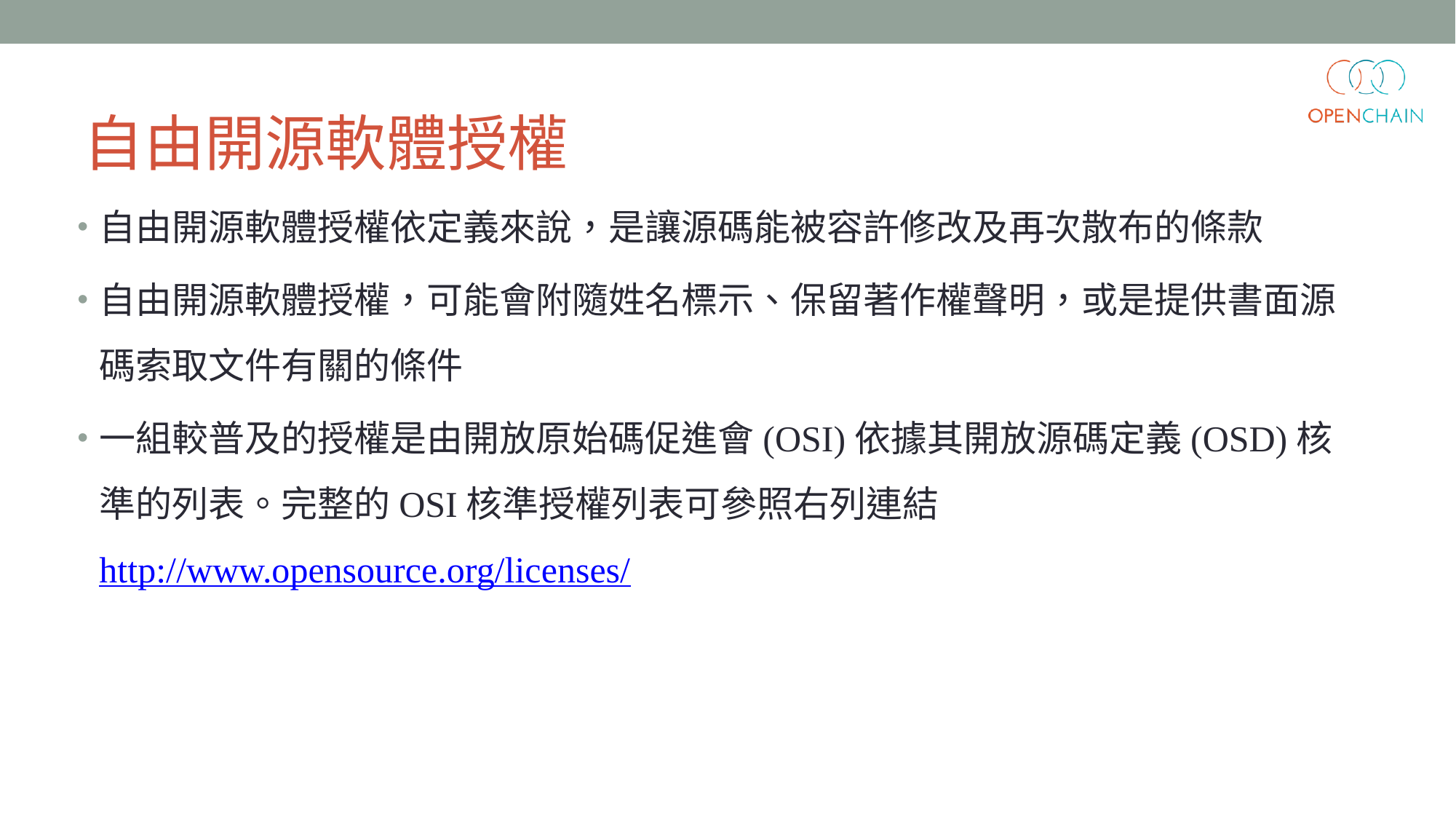

# 自由開源軟體授權
自由開源軟體授權依定義來說，是讓源碼能被容許修改及再次散布的條款
自由開源軟體授權，可能會附隨姓名標示、保留著作權聲明，或是提供書面源碼索取文件有關的條件
一組較普及的授權是由開放原始碼促進會(OSI)依據其開放源碼定義(OSD)核準的列表。完整的OSI核準授權列表可參照右列連結 http://www.opensource.org/licenses/